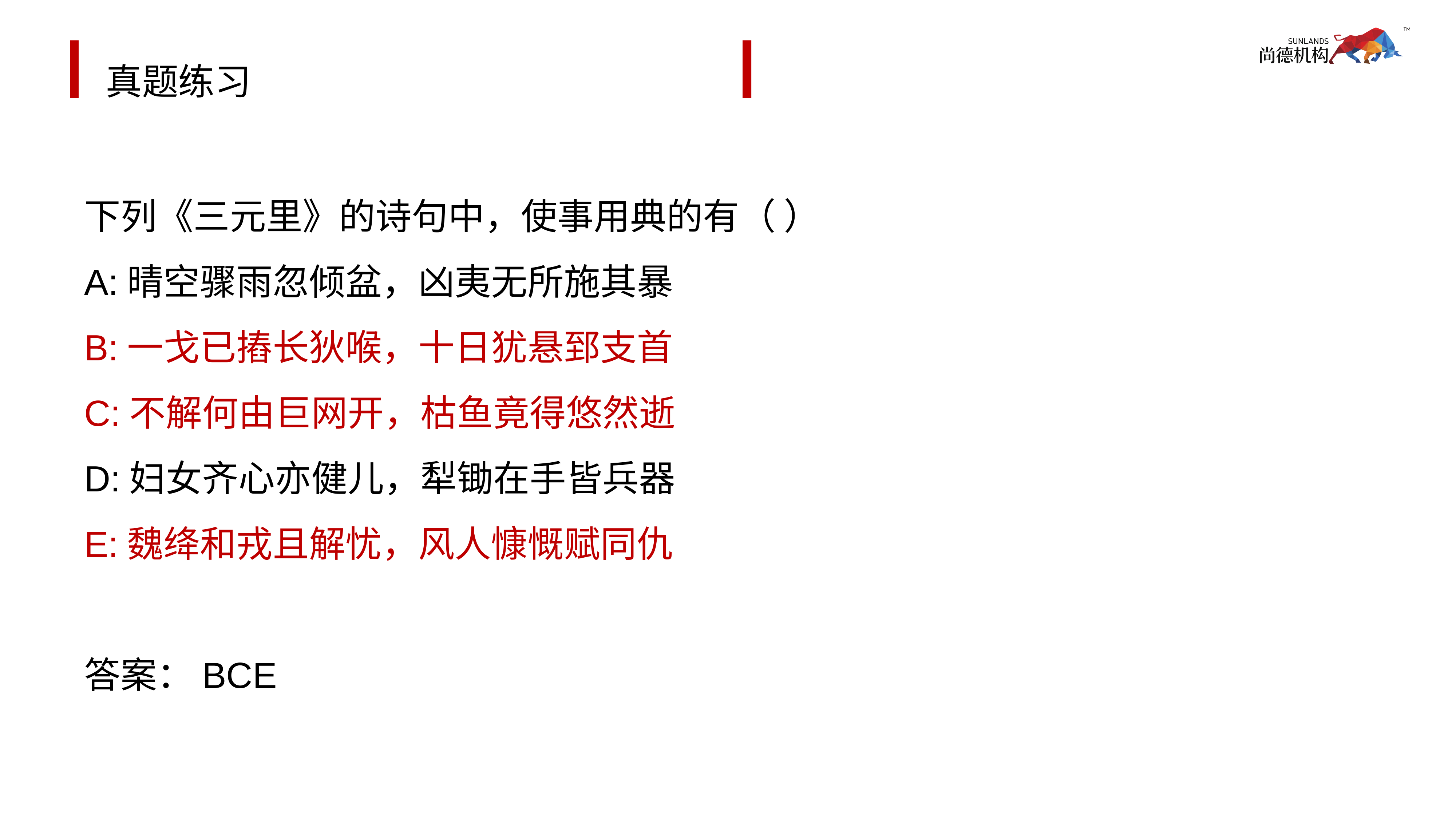

# 真题练习
下列《三元里》的诗句中，使事用典的有（ ）
A:晴空骤雨忽倾盆，凶夷无所施其暴
B:一戈已摏长狄喉，十日犹悬郅支首
C:不解何由巨网开，枯鱼竟得悠然逝
D:妇女齐心亦健儿，犁锄在手皆兵器
E:魏绛和戎且解忧，风人慷慨赋同仇

答案：BCE